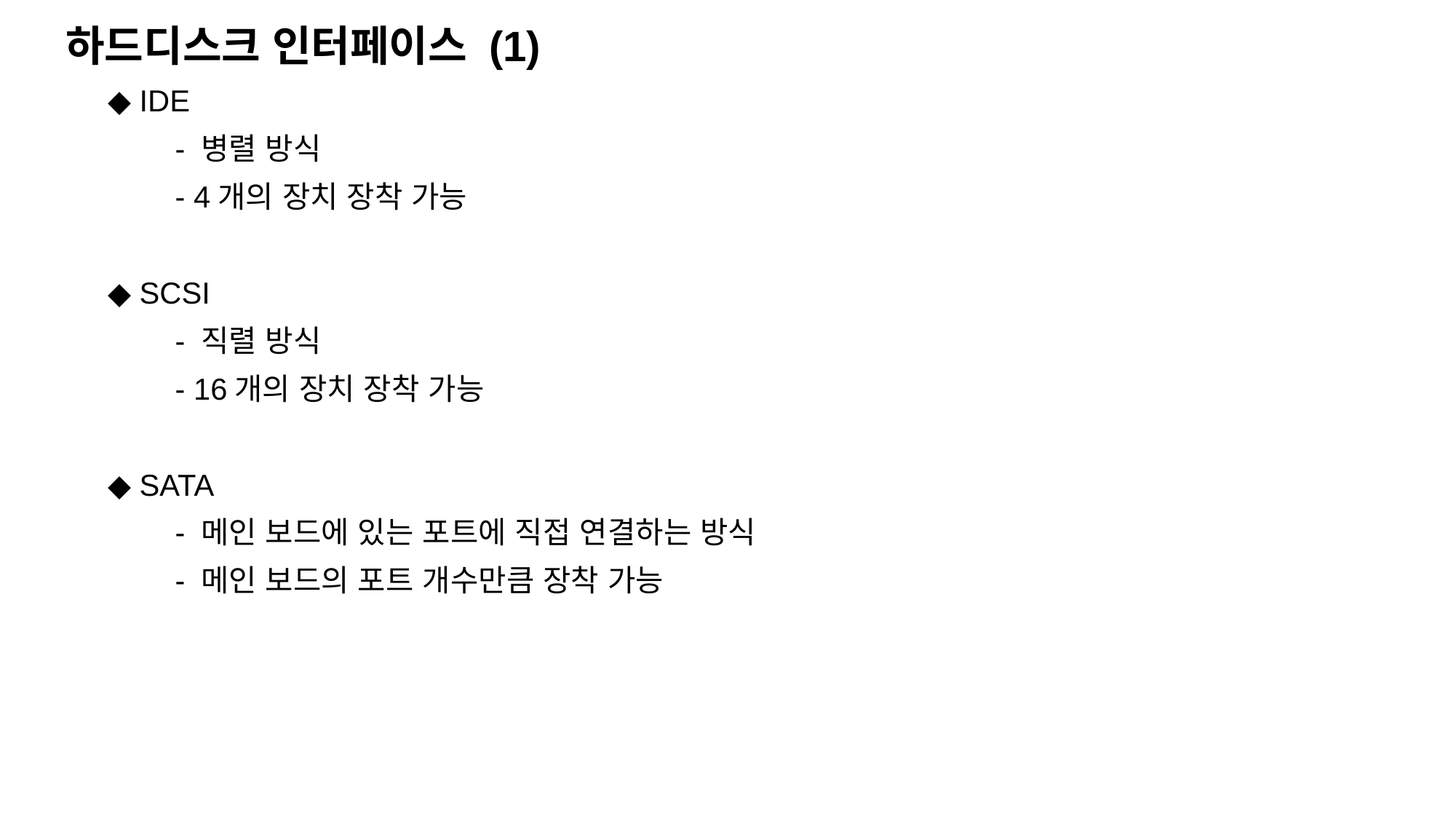

하드디스크 인터페이스 (1)
     ◆ IDE
	- 병렬 방식
	- 4개의 장치 장착 가능

     ◆ SCSI
	- 직렬 방식
	- 16개의 장치 장착 가능

     ◆ SATA
	- 메인 보드에 있는 포트에 직접 연결하는 방식
	- 메인 보드의 포트 개수만큼 장착 가능